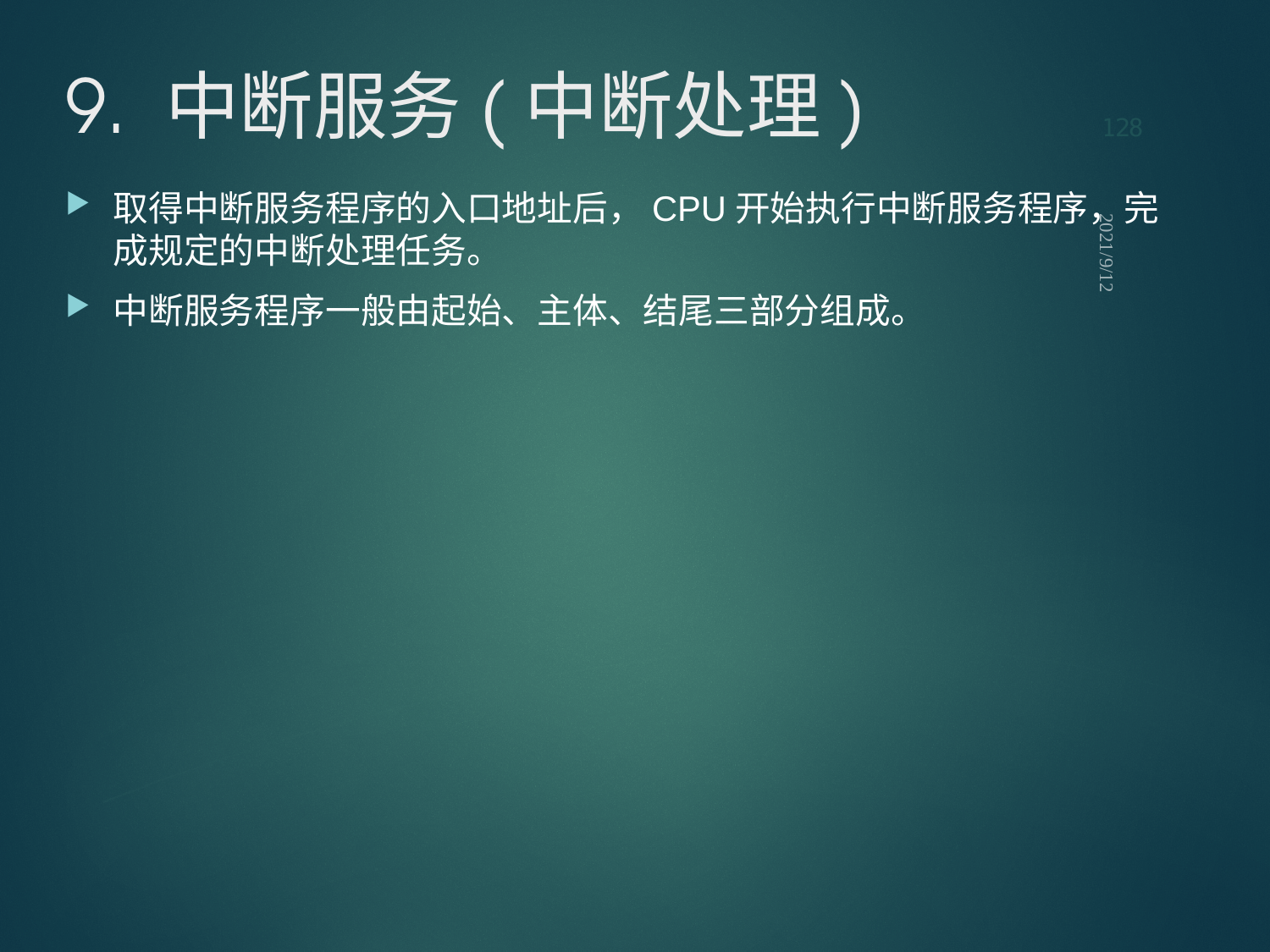

128
# 9. 中断服务(中断处理)
取得中断服务程序的入口地址后，CPU开始执行中断服务程序，完成规定的中断处理任务。
中断服务程序一般由起始、主体、结尾三部分组成。
2021/9/12